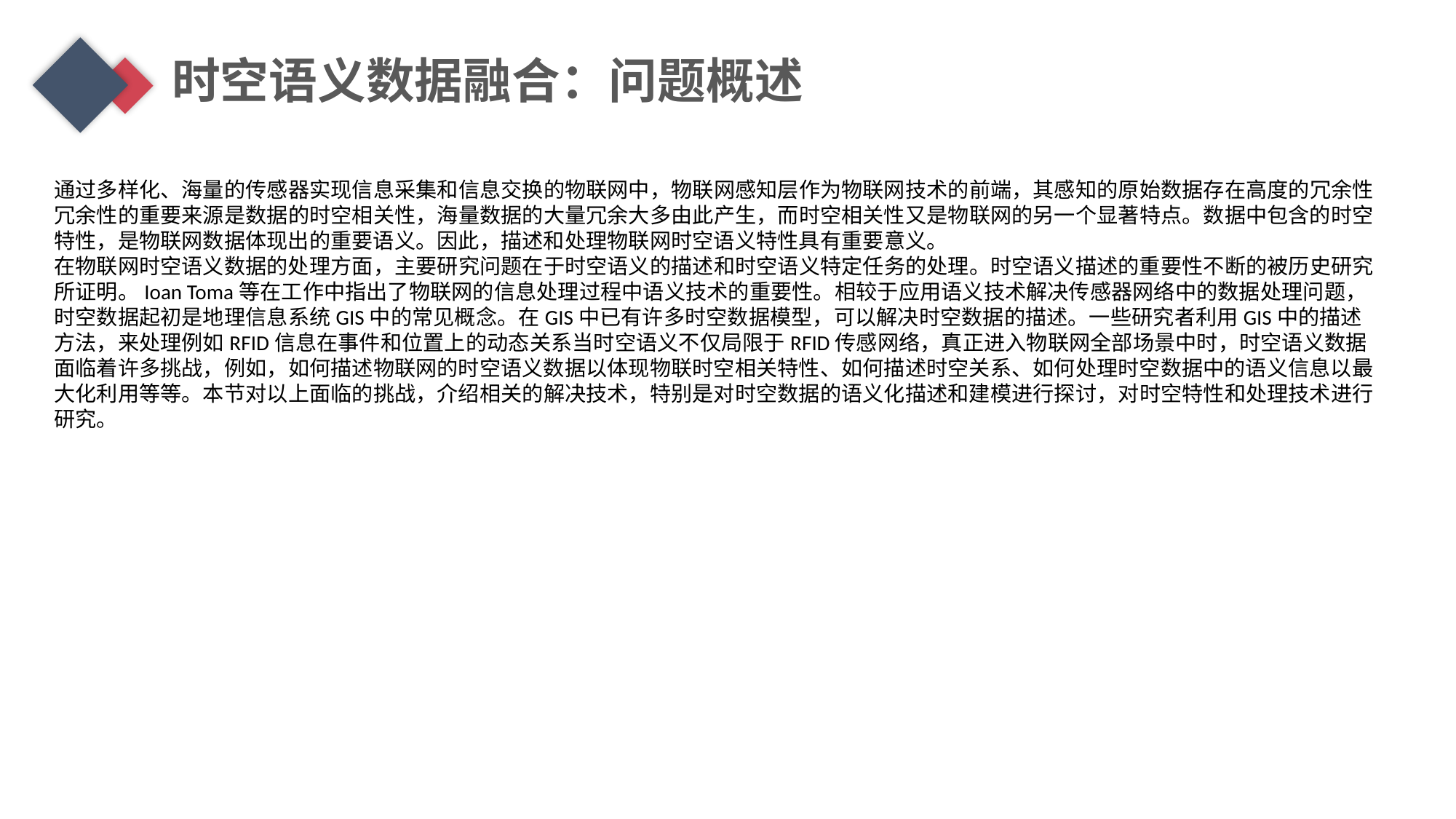

时空语义数据融合：问题概述

通过多样化、海量的传感器实现信息采集和信息交换的物联网中，物联网感知层作为物联网技术的前端，其感知的原始数据存在高度的冗余性冗余性的重要来源是数据的时空相关性，海量数据的大量冗余大多由此产生，而时空相关性又是物联网的另一个显著特点。数据中包含的时空特性，是物联网数据体现出的重要语义。因此，描述和处理物联网时空语义特性具有重要意义。
在物联网时空语义数据的处理方面，主要研究问题在于时空语义的描述和时空语义特定任务的处理。时空语义描述的重要性不断的被历史研究所证明。Ioan Toma等在工作中指出了物联网的信息处理过程中语义技术的重要性。相较于应用语义技术解决传感器网络中的数据处理问题，时空数据起初是地理信息系统GIS中的常见概念。在GIS中已有许多时空数据模型，可以解决时空数据的描述。一些研究者利用GIS中的描述方法，来处理例如RFID信息在事件和位置上的动态关系当时空语义不仅局限于RFID传感网络，真正进入物联网全部场景中时，时空语义数据面临着许多挑战，例如，如何描述物联网的时空语义数据以体现物联时空相关特性、如何描述时空关系、如何处理时空数据中的语义信息以最大化利用等等。本节对以上面临的挑战，介绍相关的解决技术，特别是对时空数据的语义化描述和建模进行探讨，对时空特性和处理技术进行研究。